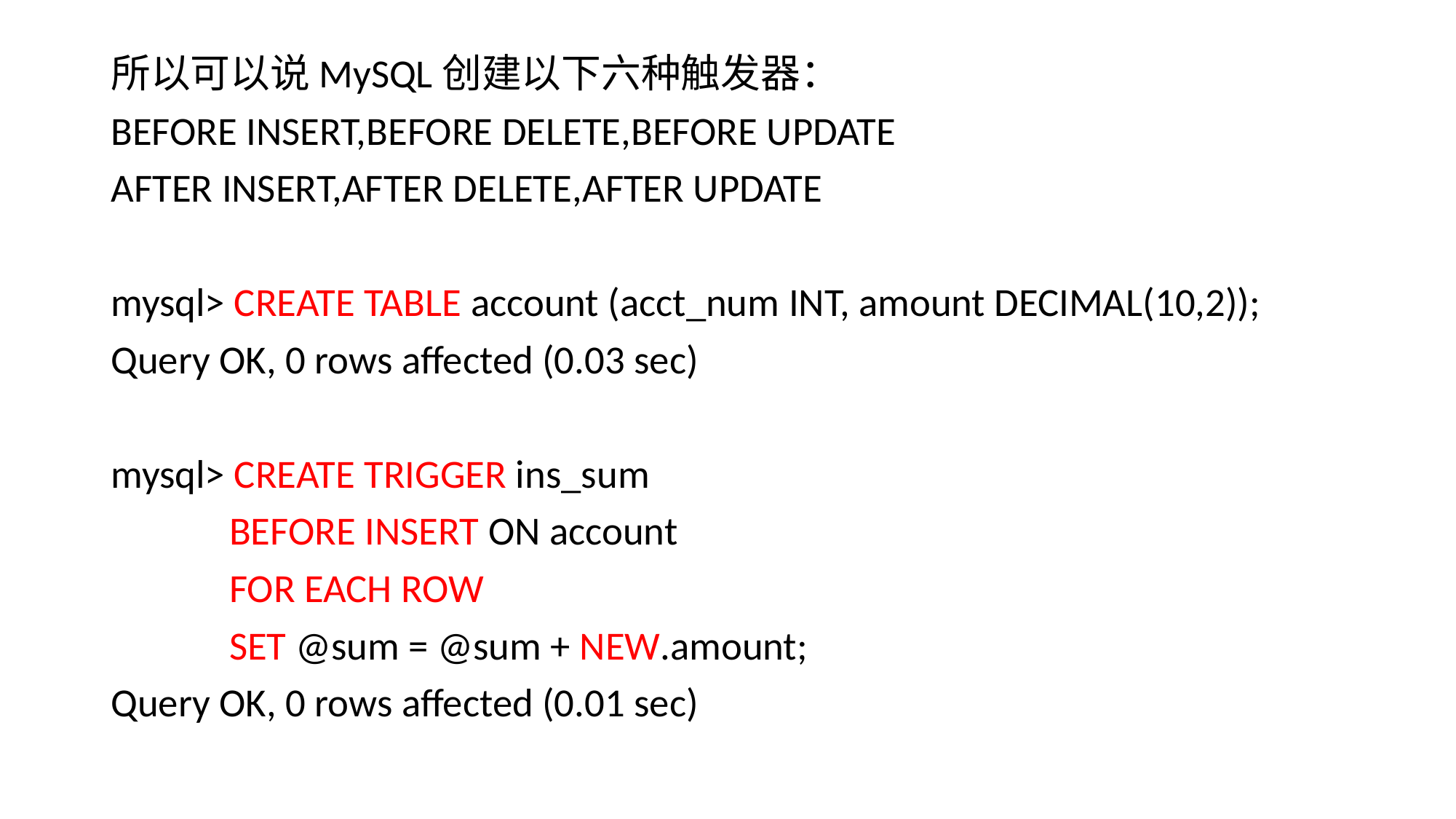

所以可以说MySQL创建以下六种触发器：
BEFORE INSERT,BEFORE DELETE,BEFORE UPDATE
AFTER INSERT,AFTER DELETE,AFTER UPDATE

mysql> CREATE TABLE account (acct_num INT, amount DECIMAL(10,2));
Query OK, 0 rows affected (0.03 sec)

mysql> CREATE TRIGGER ins_sum
             BEFORE INSERT ON account
             FOR EACH ROW
             SET @sum = @sum + NEW.amount;
Query OK, 0 rows affected (0.01 sec)